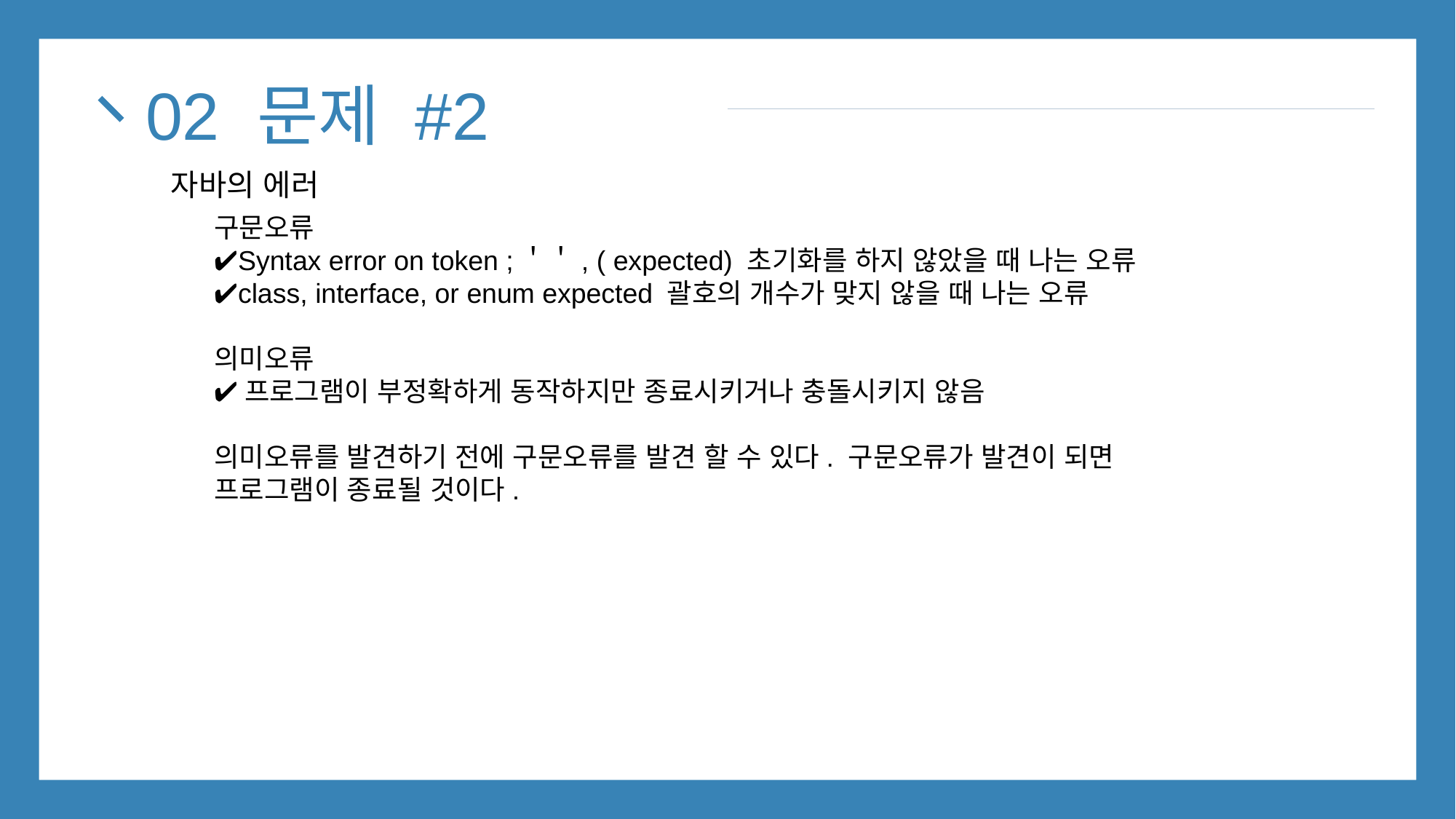

02
# 문제 #2
자바의 에러
구문오류
✔️Syntax error on token ;＇＇, ( expected) 초기화를 하지 않았을 때 나는 오류
✔️class, interface, or enum expected 괄호의 개수가 맞지 않을 때 나는 오류

의미오류
✔️프로그램이 부정확하게 동작하지만 종료시키거나 충돌시키지 않음

의미오류를 발견하기 전에 구문오류를 발견 할 수 있다. 구문오류가 발견이 되면
프로그램이 종료될 것이다.